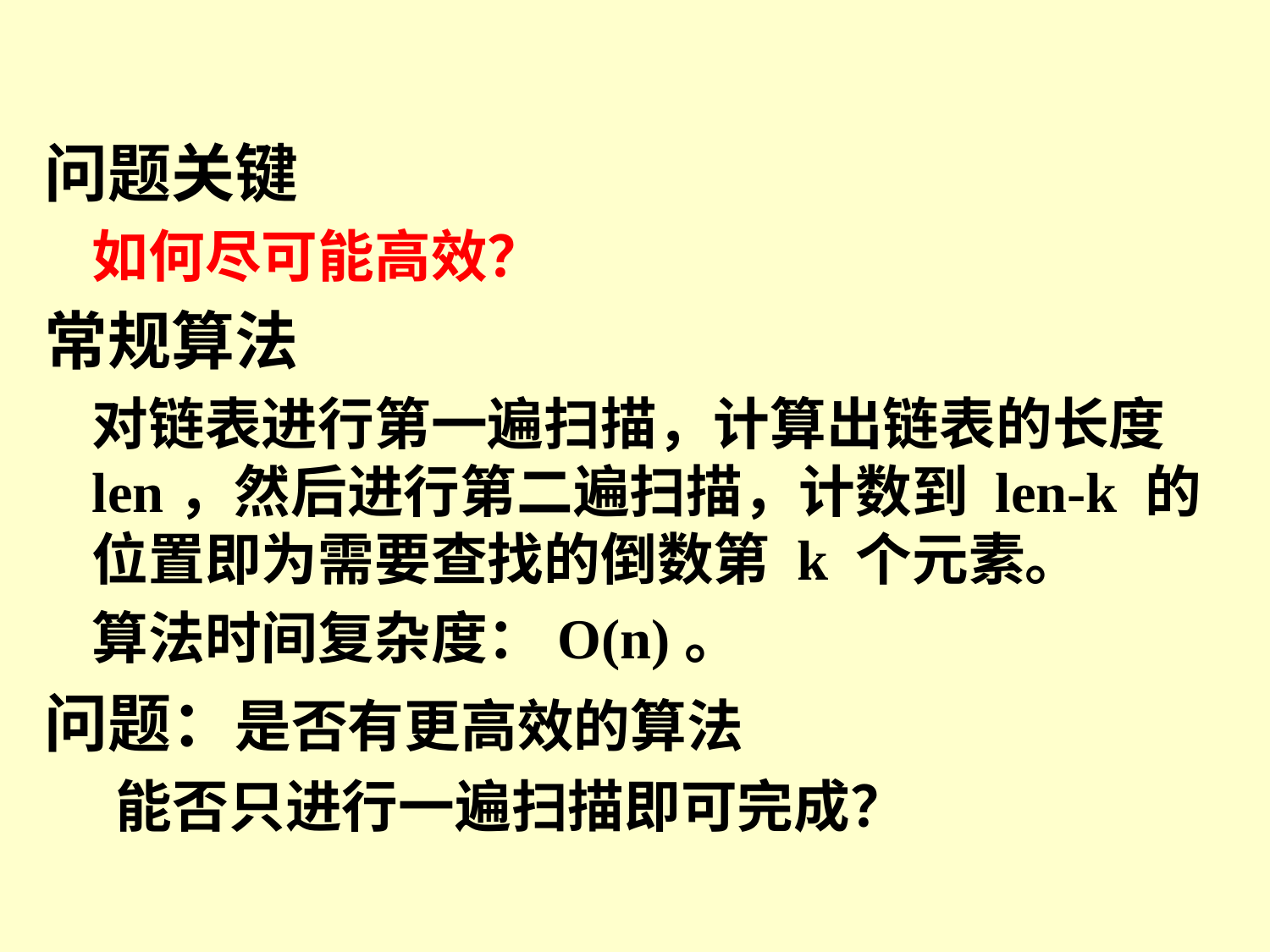

问题关键
	如何尽可能高效？
常规算法
	对链表进行第一遍扫描，计算出链表的长度len，然后进行第二遍扫描，计数到 len-k 的位置即为需要查找的倒数第 k 个元素。
	算法时间复杂度：O(n)。
问题：是否有更高效的算法
	能否只进行一遍扫描即可完成？